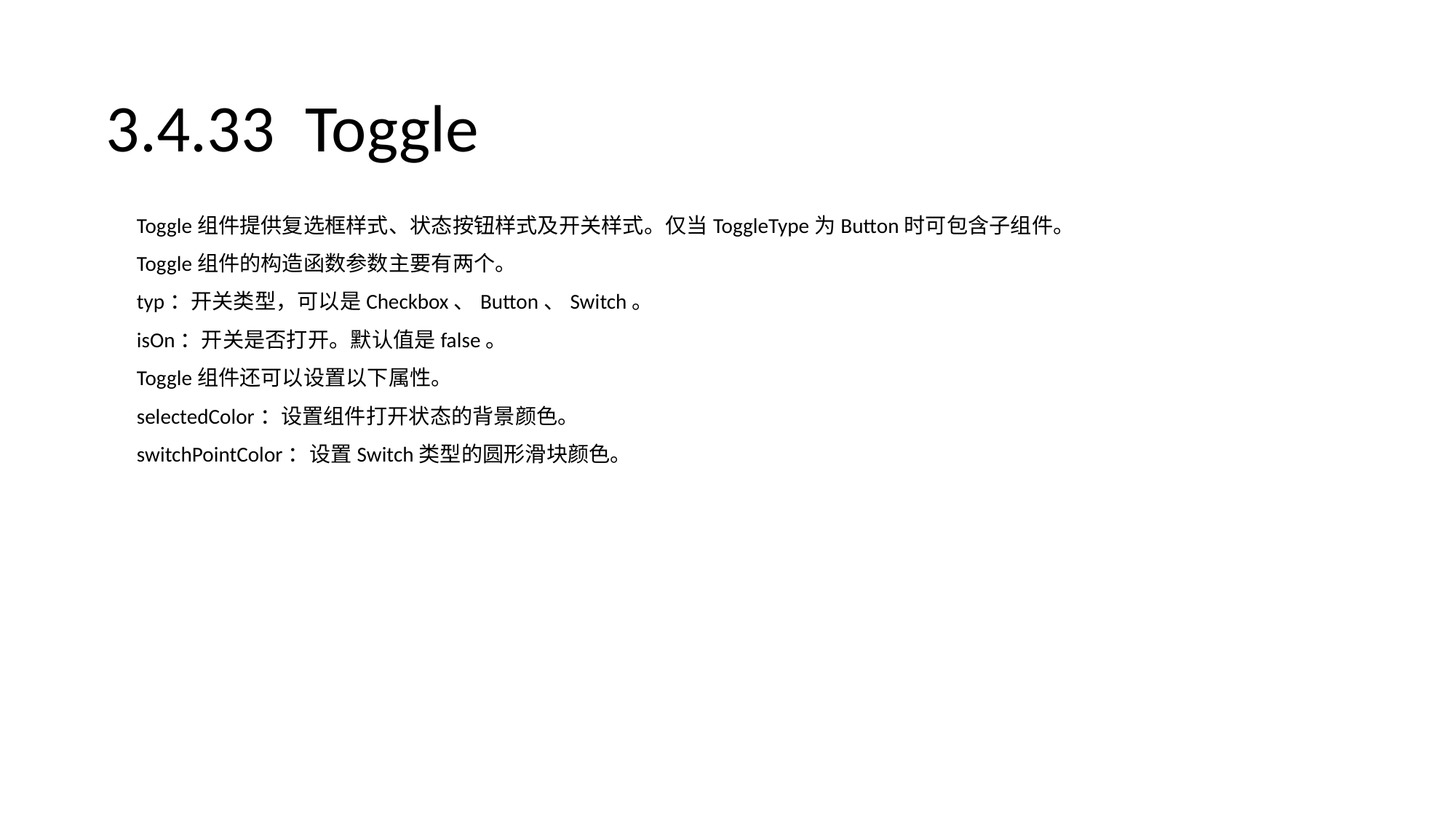

# 3.4.33  Toggle
Toggle组件提供复选框样式、状态按钮样式及开关样式。仅当ToggleType为Button时可包含子组件。
Toggle组件的构造函数参数主要有两个。
typ：开关类型，可以是Checkbox、Button、Switch。
isOn：开关是否打开。默认值是false。
Toggle组件还可以设置以下属性。
selectedColor：设置组件打开状态的背景颜色。
switchPointColor：设置Switch类型的圆形滑块颜色。